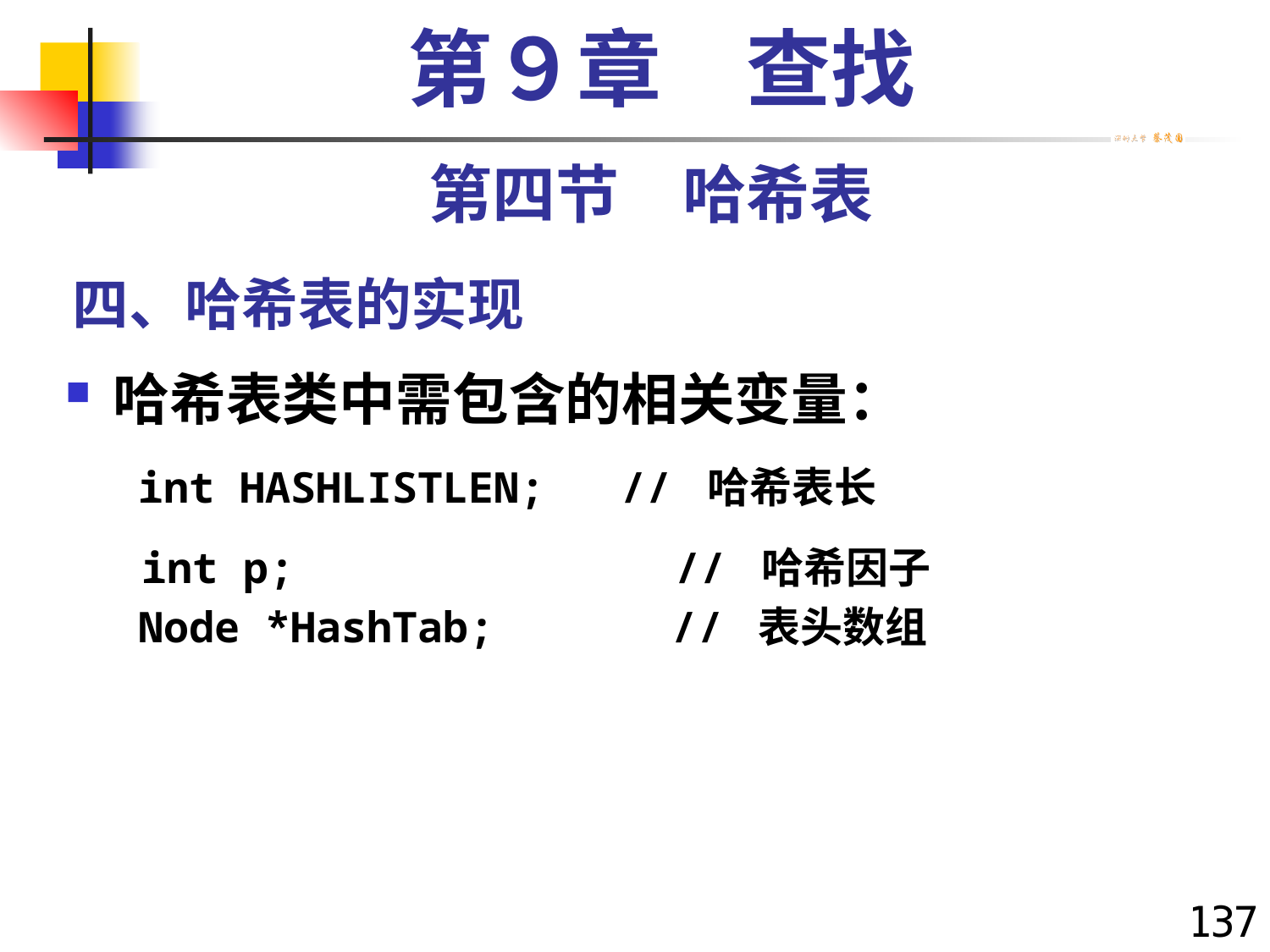

第９章　查找
第四节　哈希表
# 四、哈希表的实现
哈希表类中需包含的相关变量：
	 int HASHLISTLEN;	// 哈希表长
   int p;               // 哈希因子
	 Node *HashTab;       // 表头数组
137